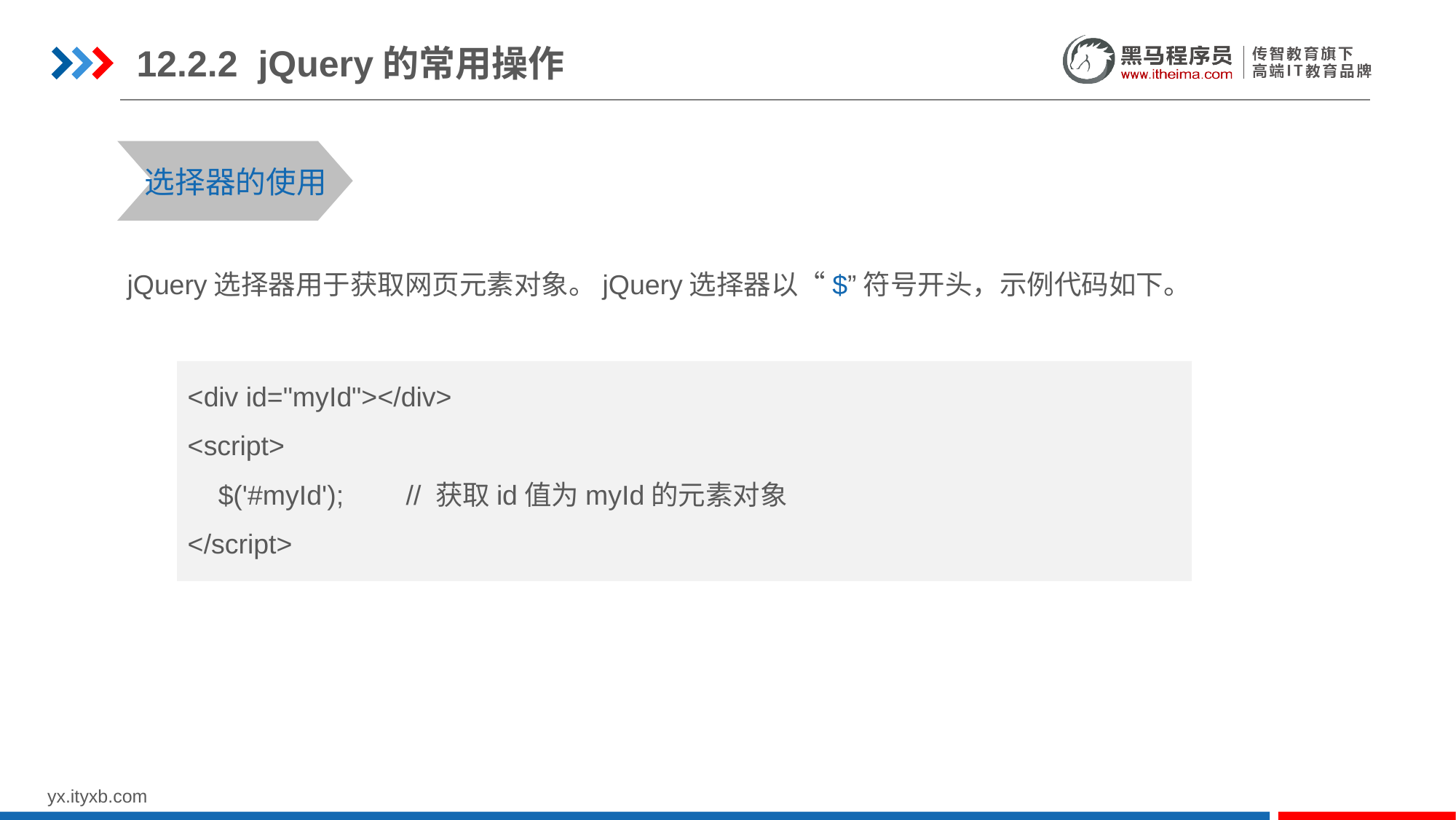

12.2.2  jQuery的常用操作

选择器的使用
jQuery选择器用于获取网页元素对象。jQuery选择器以“$”符号开头，示例代码如下。
<div id="myId"></div>
<script>
    $('#myId'); 	// 获取id值为myId的元素对象
</script>